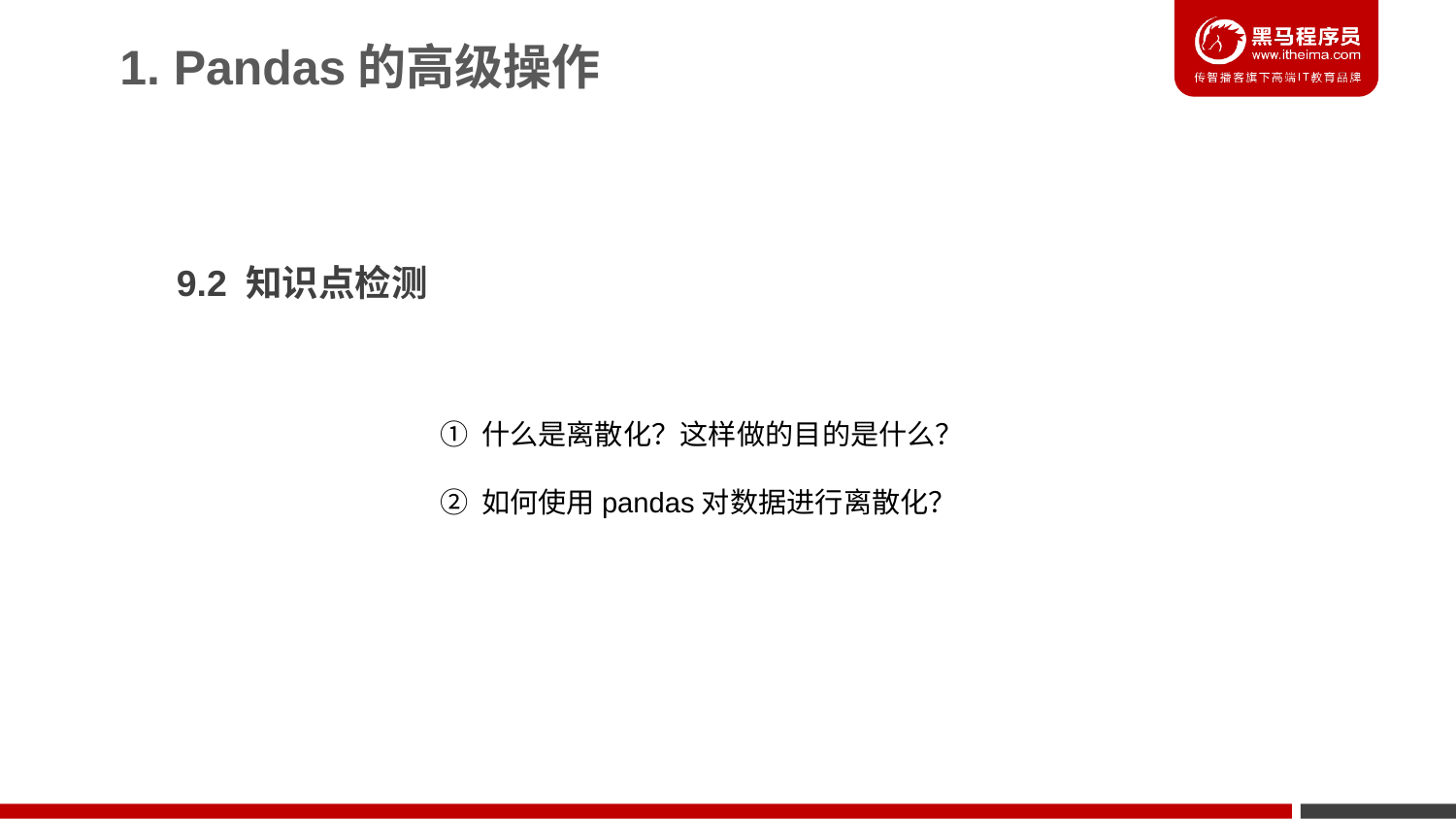

1. Pandas的高级操作
9.2 知识点检测
① 什么是离散化？这样做的目的是什么？

② 如何使用pandas对数据进行离散化？